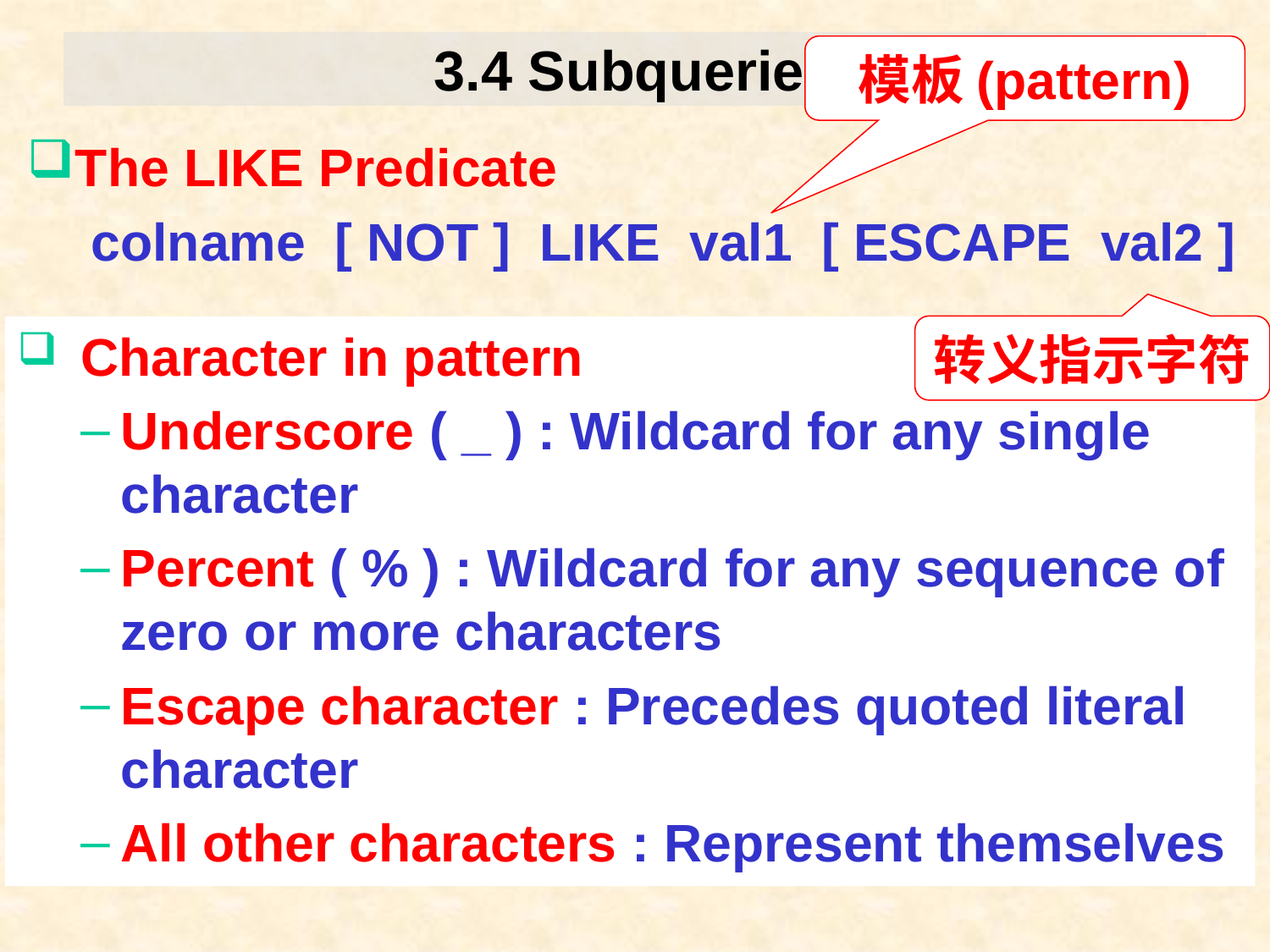

# 3.4 Subqueries
模板(pattern)
The LIKE Predicate
colname  [ NOT ]  LIKE  val1  [ ESCAPE  val2 ]
转义指示字符
Character in pattern
Underscore ( _ ) : Wildcard for any single character
Percent ( % ) : Wildcard for any sequence of zero or more characters
Escape character : Precedes quoted literal character
All other characters : Represent themselves